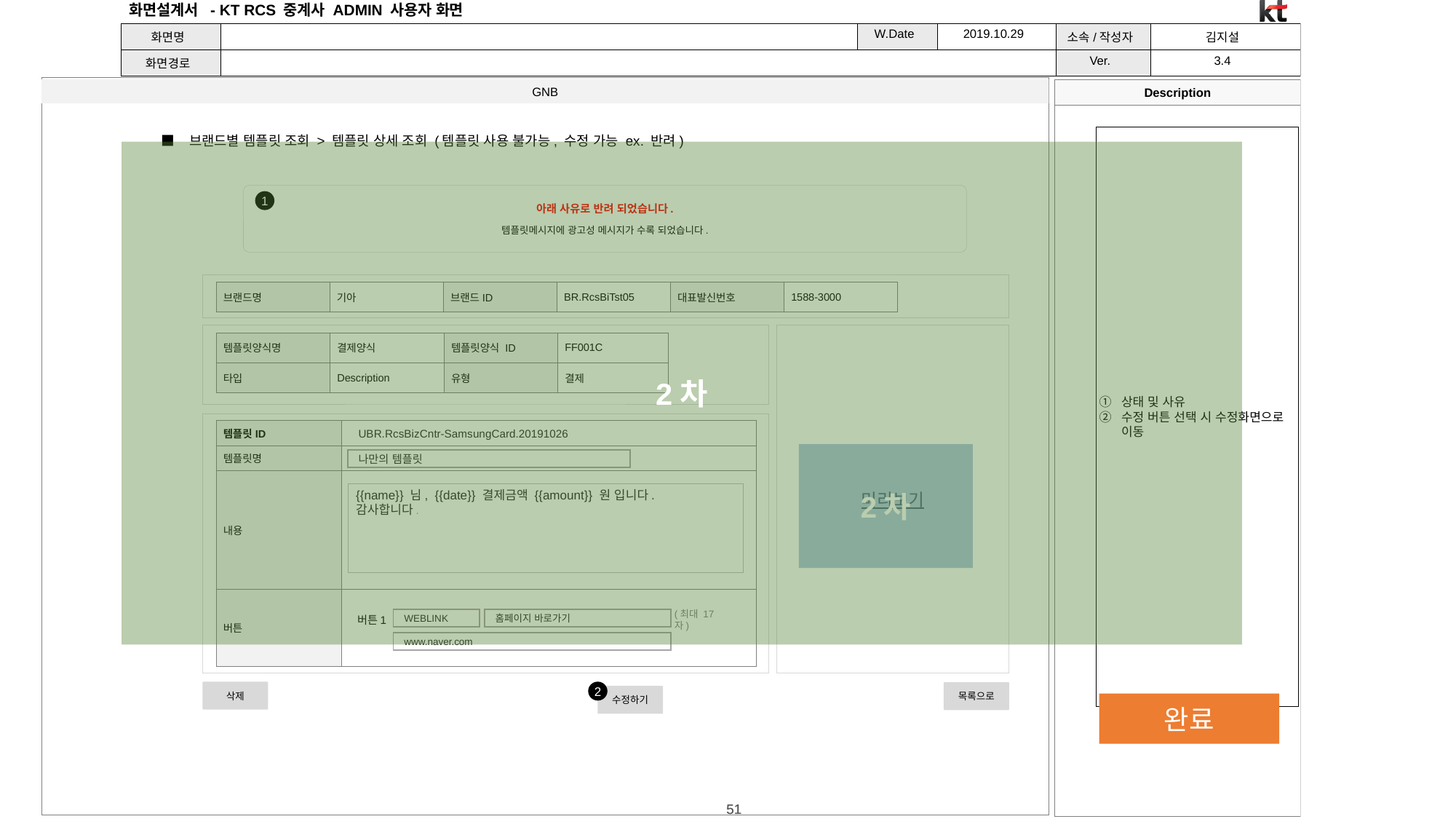

상태 및 사유
수정 버튼 선택 시 수정화면으로 이동
■   브랜드별 템플릿 조회 > 템플릿 상세 조회 (템플릿 사용 불가능, 수정 가능 ex. 반려)
2차
아래 사유로 반려 되었습니다.

템플릿메시지에 광고성 메시지가 수록 되었습니다.
715

| 브랜드명 | 기아 | 브랜드ID | BR.RcsBiTst05 | 대표발신번호 | 1588-3000 |
| --- | --- | --- | --- | --- | --- |

미리보기
| 템플릿양식명 | 결제양식 | 템플릿양식 ID | FF001C |
| --- | --- | --- | --- |
| 타입 | Description | 유형 | 결제 |

| 템플릿ID |  |
| --- | --- |
| 템플릿명 |  |
| 내용 |  |
| 버튼 |  |
UBR.RcsBizCntr-SamsungCard.20191026
2차
나만의 템플릿
{{name}} 님,  {{date}} 결제금액 {{amount}} 원 입니다.
감사합니다.
(최대 17자)
버튼1
WEBLINK
홈페이지 바로가기
www.naver.com
2
삭제
목록으로
수정하기
완료